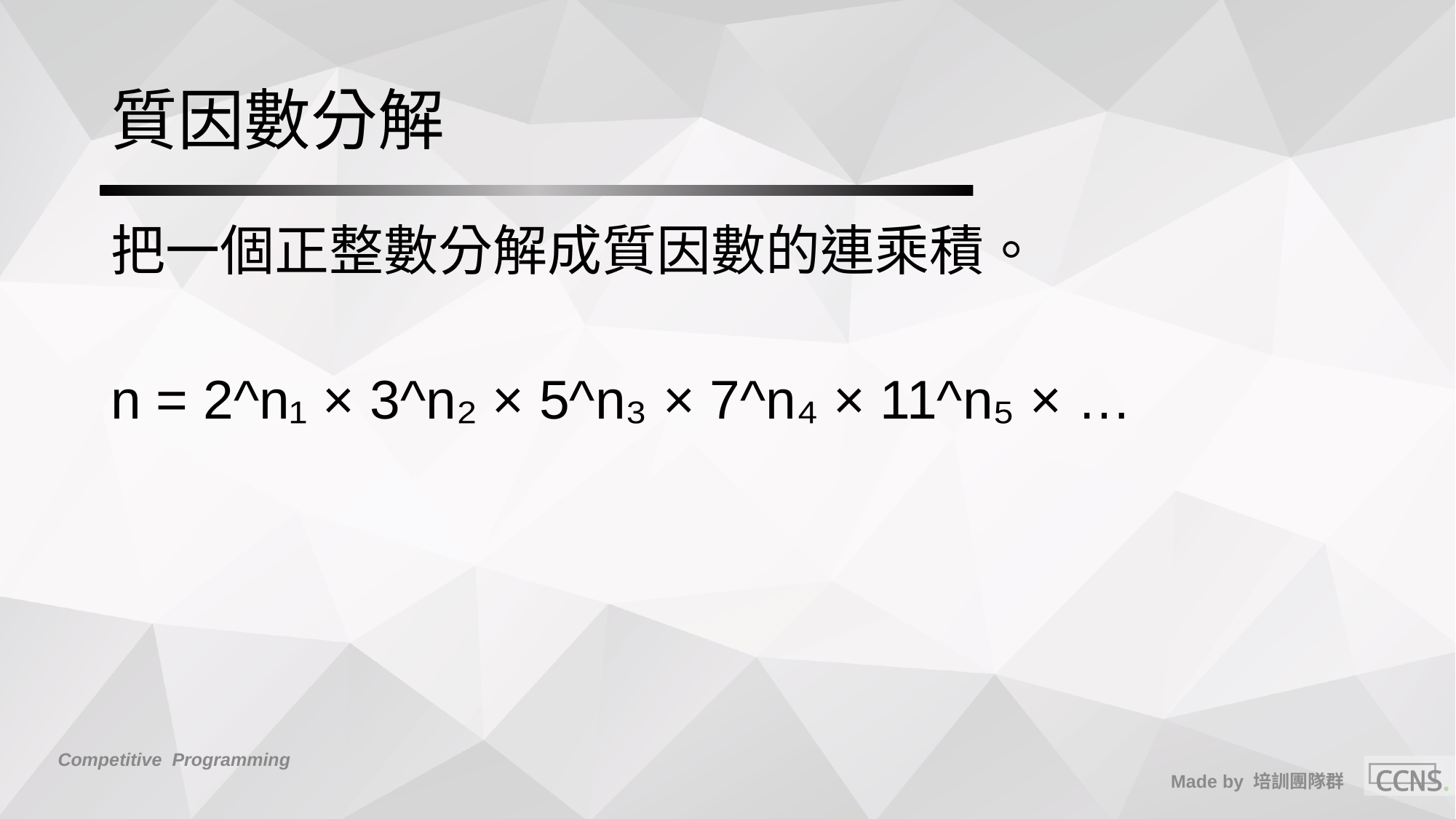

# 質因數分解
把一個正整數分解成質因數的連乘積。

n = 2^n₁ × 3^n₂ × 5^n₃ × 7^n₄ × 11^n₅ × …